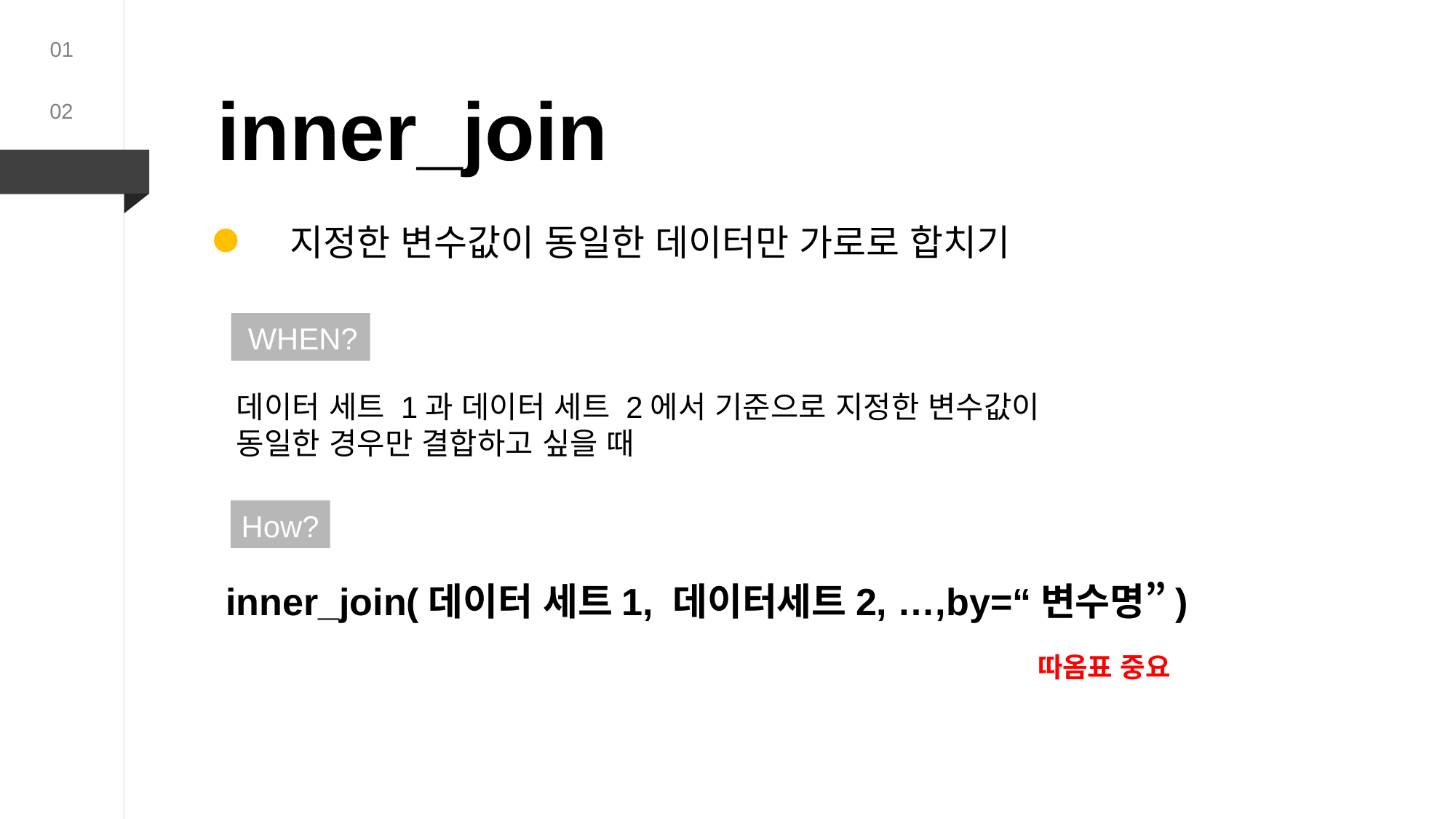

01
inner_join
02
02

03
지정한 변수값이 동일한 데이터만 가로로 합치기

WHEN?
김재훈
데이터 세트 1과 데이터 세트 2에서 기준으로 지정한 변수값이 동일한 경우만 결합하고 싶을 때

How?
inner_join(데이터 세트1, 데이터세트2, …,by=“변수명”)
따옴표 중요